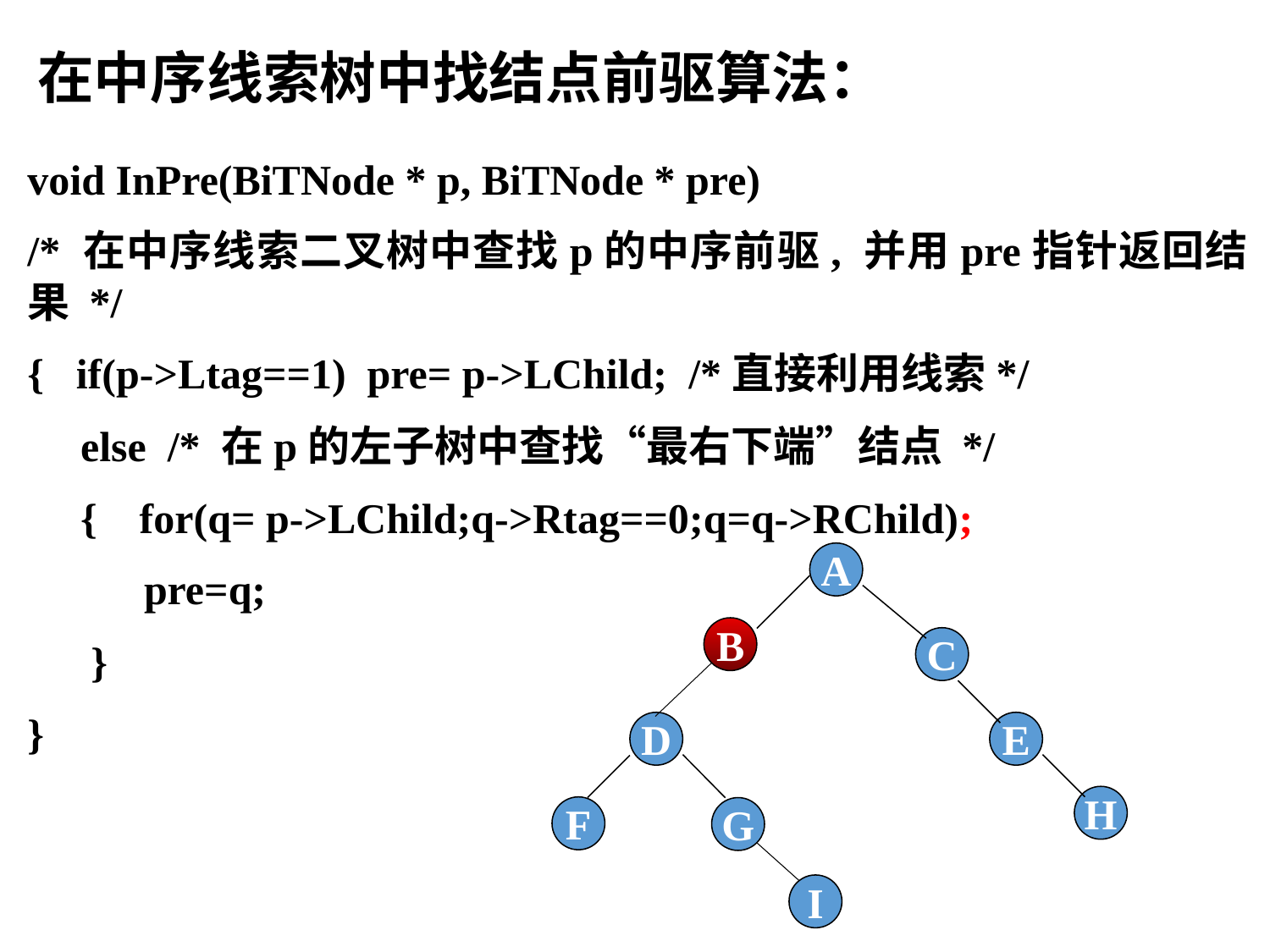

在中序线索树中找结点前驱算法：
void InPre(BiTNode * p, BiTNode * pre)
/* 在中序线索二叉树中查找p的中序前驱, 并用pre指针返回结果 */
{   if(p->Ltag==1)  pre= p->LChild;  /*直接利用线索*/
     else  /* 在p的左子树中查找“最右下端”结点 */
     {    for(q= p->LChild;q->Rtag==0;q=q->RChild);
           pre=q;
      }
}
A

B
C

D
E

H
F
G
I